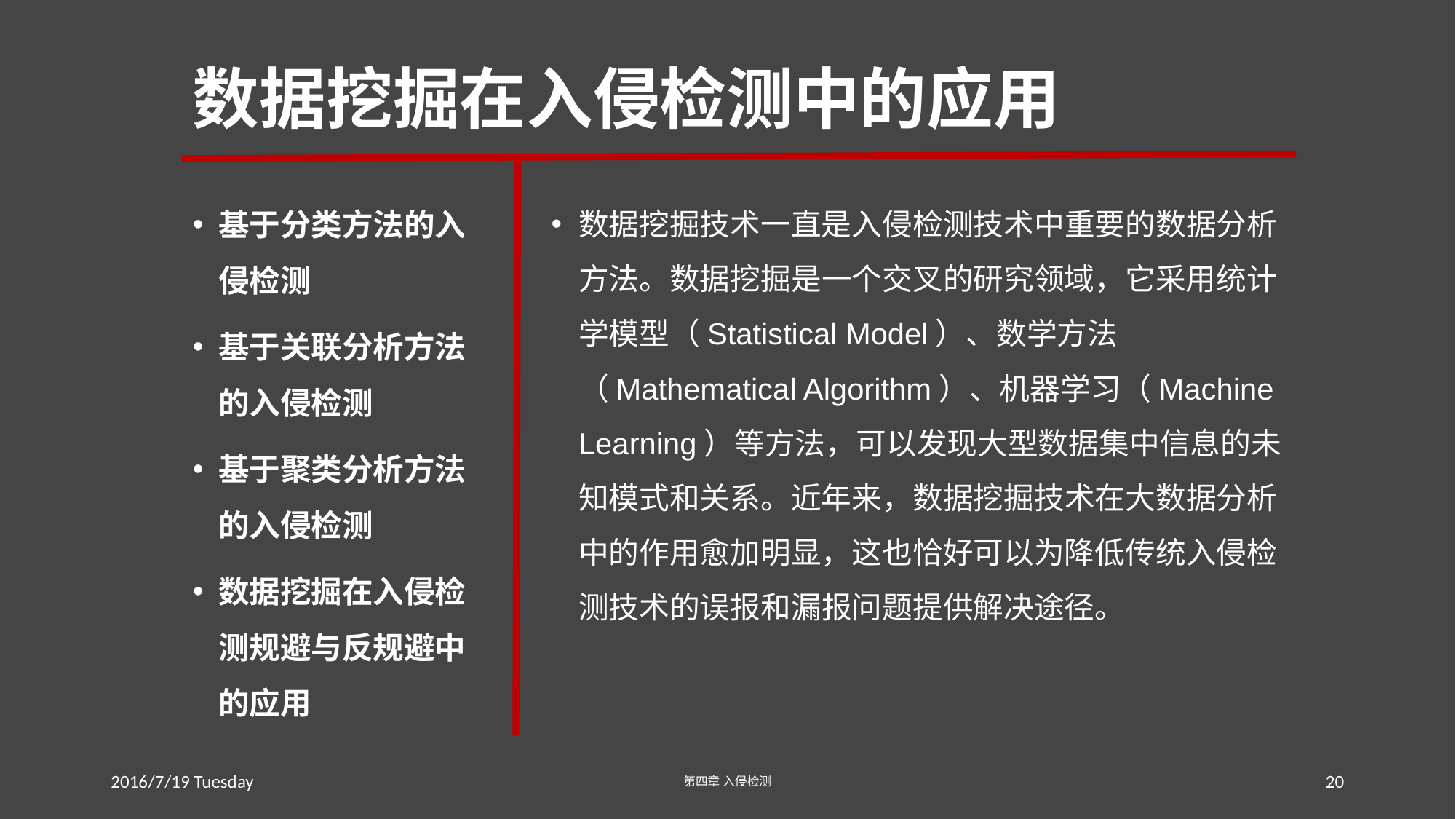

# 数据挖掘在入侵检测中的应用
基于分类方法的入侵检测
基于关联分析方法的入侵检测
基于聚类分析方法的入侵检测
数据挖掘在入侵检测规避与反规避中的应用
数据挖掘技术一直是入侵检测技术中重要的数据分析方法。数据挖掘是一个交叉的研究领域，它采用统计学模型（Statistical Model）、数学方法（Mathematical Algorithm）、机器学习（Machine Learning）等方法，可以发现大型数据集中信息的未知模式和关系。近年来，数据挖掘技术在大数据分析中的作用愈加明显，这也恰好可以为降低传统入侵检测技术的误报和漏报问题提供解决途径。
2016/7/19 Tuesday
第四章 入侵检测
20